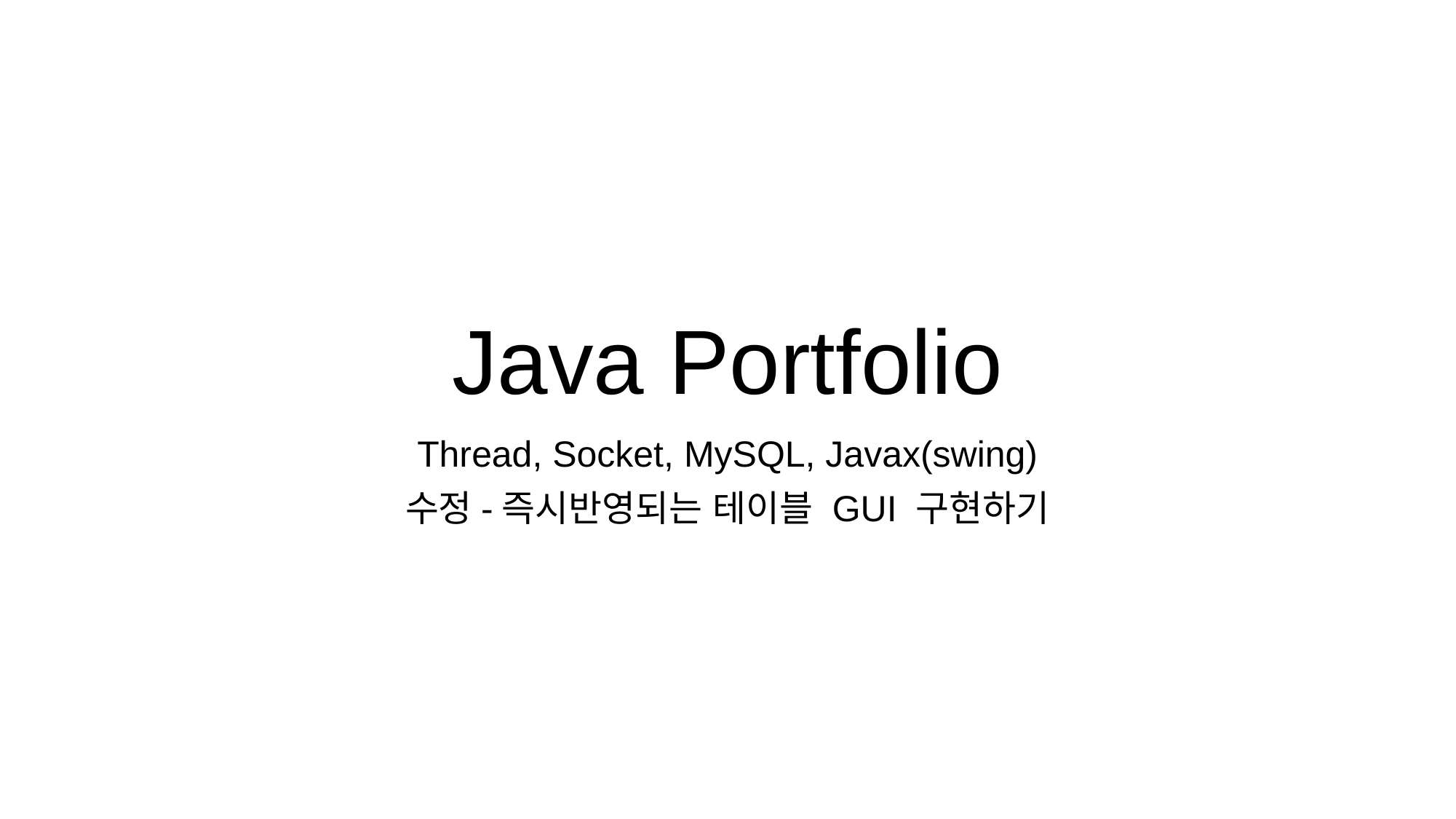

# Java Portfolio
Thread, Socket, MySQL, Javax(swing)
수정-즉시반영되는 테이블 GUI 구현하기